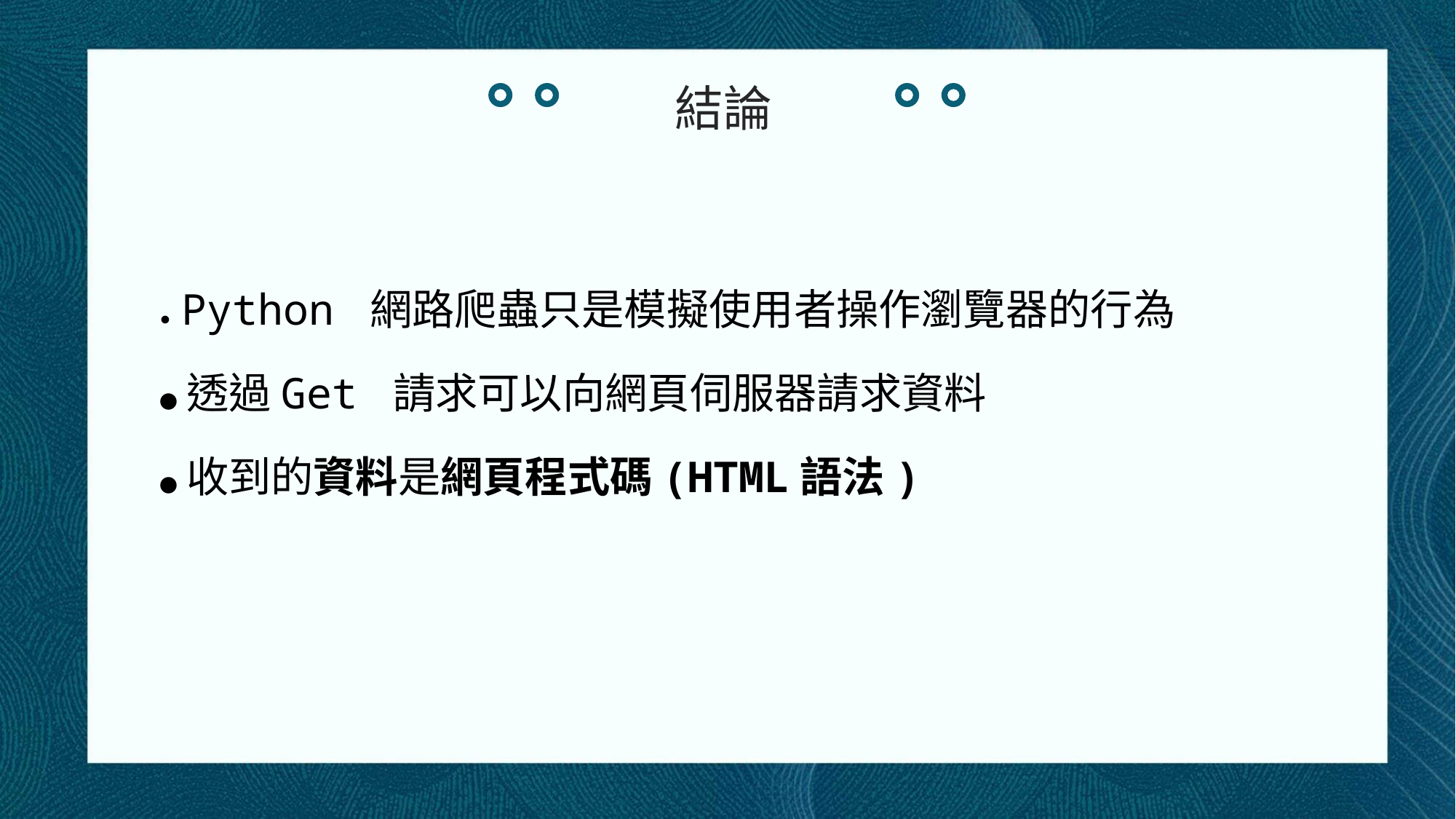

結論

● Python 網路爬蟲只是模擬使用者操作瀏覽器的行為

● 透過Get 請求可以向網頁伺服器請求資料

● 收到的資料是網頁程式碼(HTML語法)